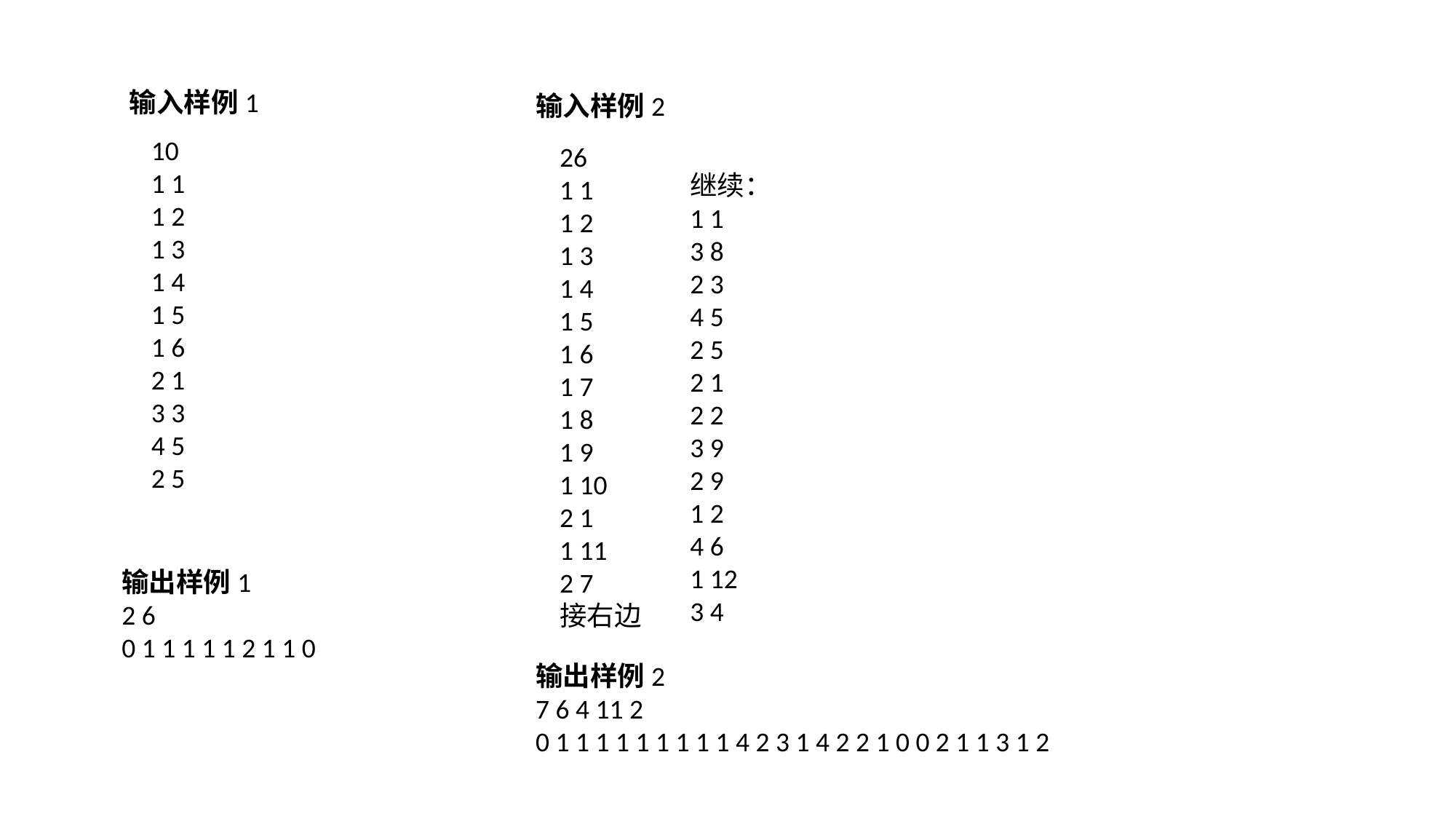

输入样例1
输入样例2
10
1 1
1 2
1 3
1 4
1 5
1 6
2 1
3 3
4 5
2 5
26
1 1
1 2
1 3
1 4
1 5
1 6
1 7
1 8
1 9
1 10
2 1
1 11
2 7
接右边
继续：
1 1
3 8
2 3
4 5
2 5
2 1
2 2
3 9
2 9
1 2
4 6
1 12
3 4
输出样例1
2 6
0 1 1 1 1 1 2 1 1 0
输出样例2
7 6 4 11 2
0 1 1 1 1 1 1 1 1 1 4 2 3 1 4 2 2 1 0 0 2 1 1 3 1 2